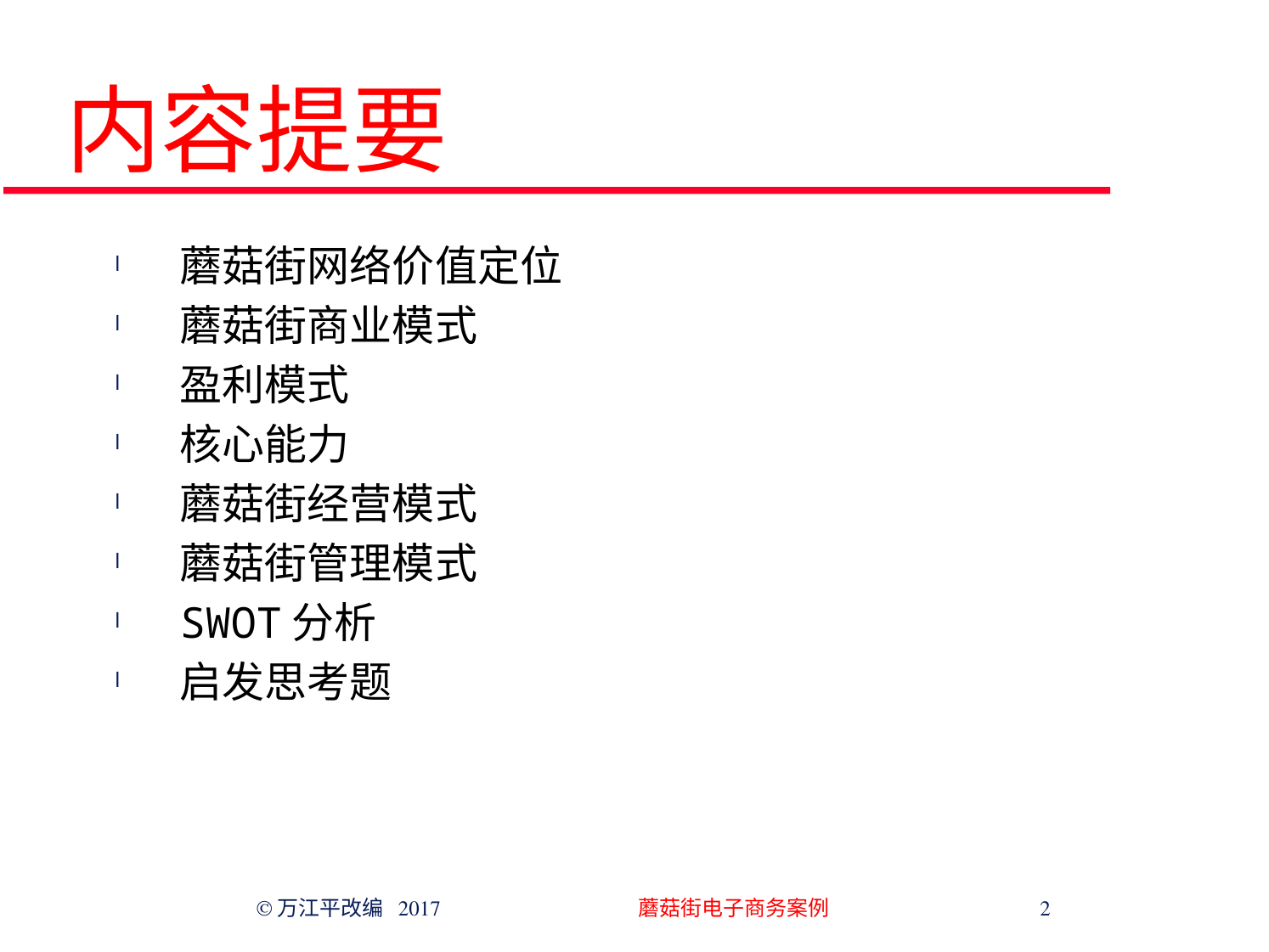

# 内容提要
蘑菇街网络价值定位
蘑菇街商业模式
盈利模式
核心能力
蘑菇街经营模式
蘑菇街管理模式
SWOT分析
启发思考题